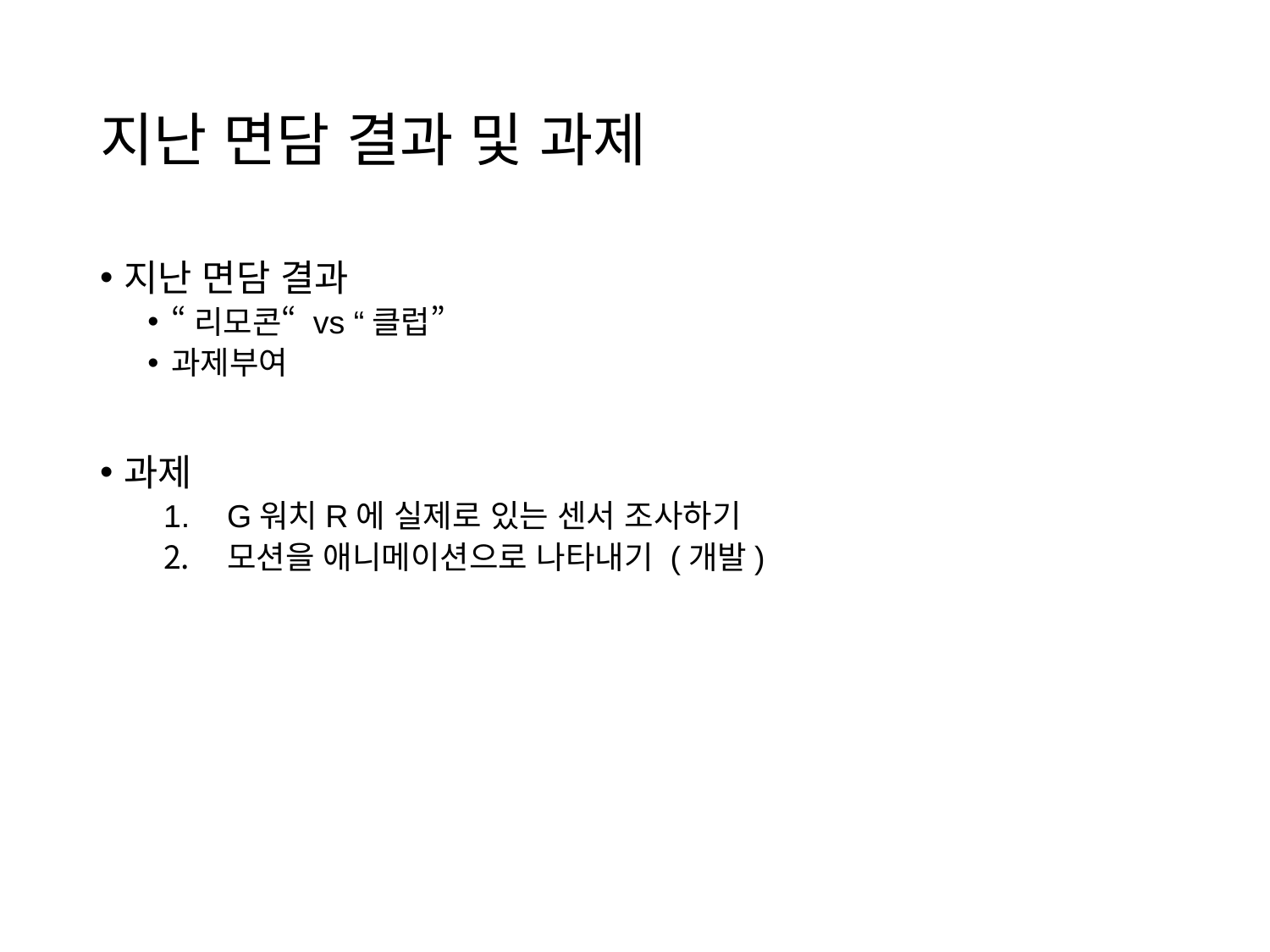

# 지난 면담 결과 및 과제
지난 면담 결과
“리모콘“ vs “클럽”
과제부여

과제
G워치R에 실제로 있는 센서 조사하기
모션을 애니메이션으로 나타내기 (개발)